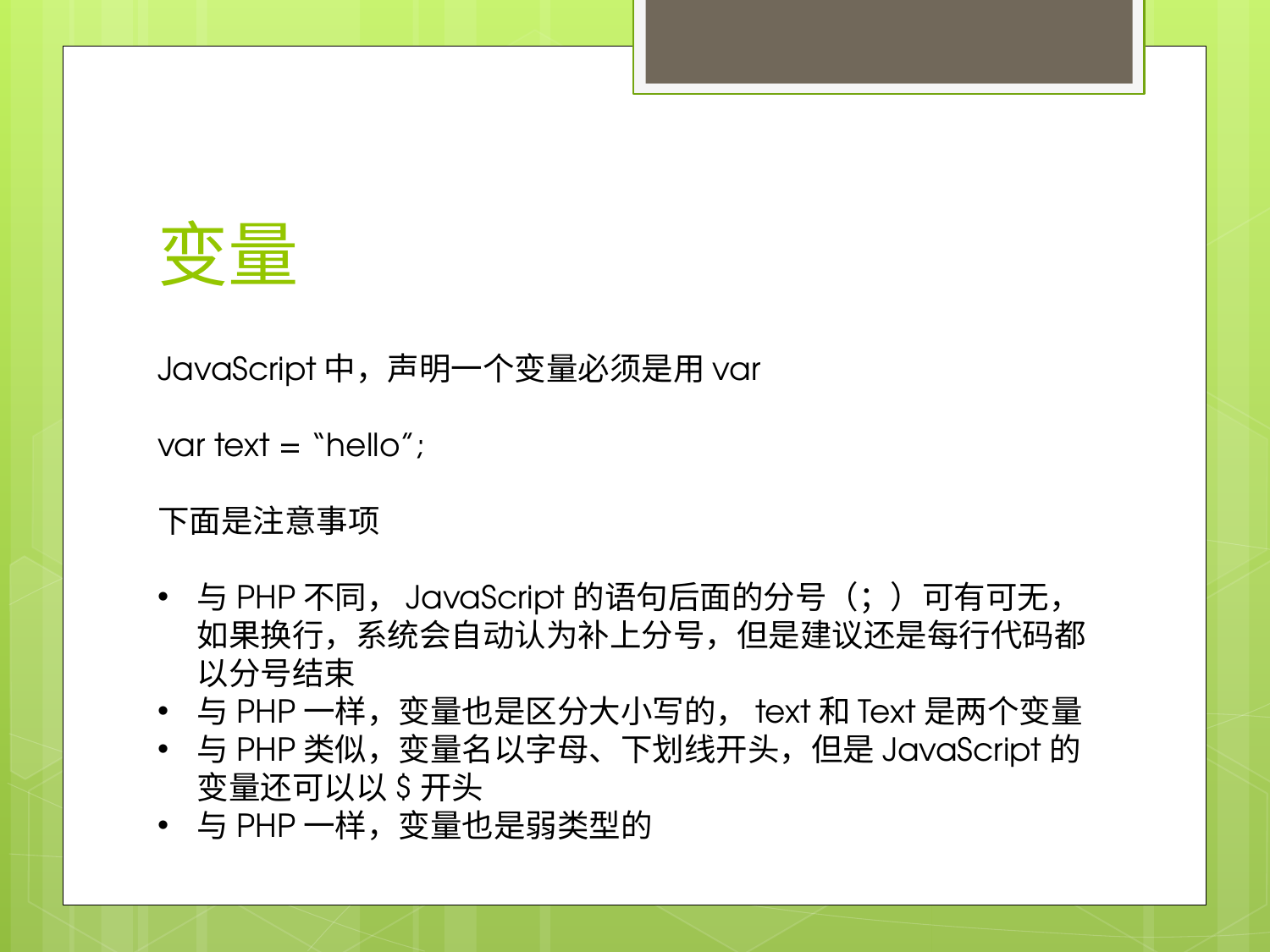

# 变量
JavaScript中，声明一个变量必须是用var

var text = “hello”;

下面是注意事项

与PHP不同，JavaScript的语句后面的分号（；）可有可无，如果换行，系统会自动认为补上分号，但是建议还是每行代码都以分号结束
与PHP一样，变量也是区分大小写的，text和Text是两个变量
与PHP类似，变量名以字母、下划线开头，但是JavaScript的变量还可以以$开头
与PHP一样，变量也是弱类型的